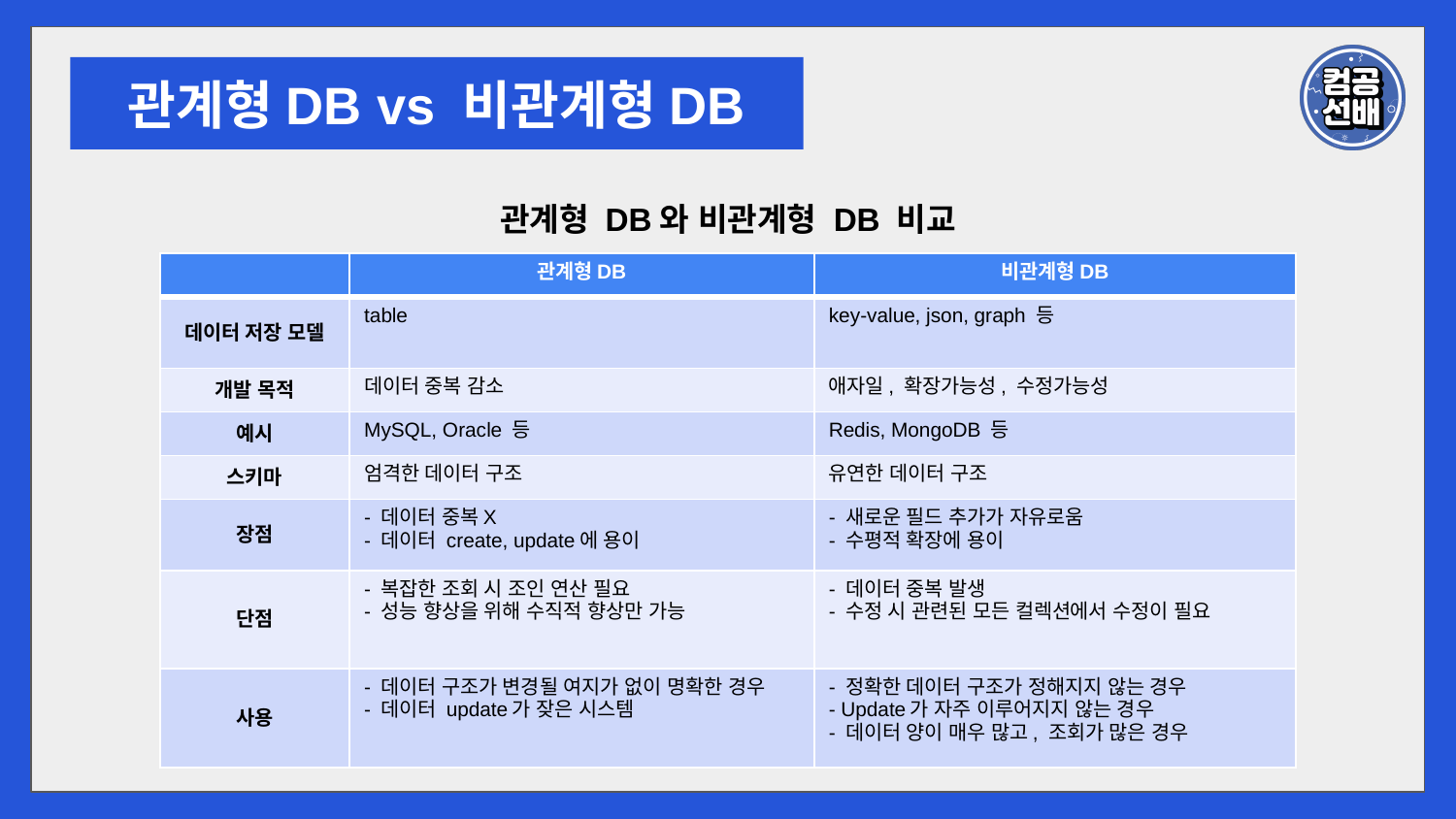

관계형DB vs 비관계형DB
관계형 DB와 비관계형 DB 비교
|  | 관계형DB | 비관계형DB |
| --- | --- | --- |
| 데이터 저장 모델 | table | key-value, json, graph 등 |
| 개발 목적 | 데이터 중복 감소 | 애자일, 확장가능성, 수정가능성 |
| 예시 | MySQL, Oracle 등 | Redis, MongoDB 등 |
| 스키마 | 엄격한 데이터 구조 | 유연한 데이터 구조 |
| 장점 | - 데이터 중복X - 데이터 create, update에 용이 | - 새로운 필드 추가가 자유로움 - 수평적 확장에 용이 |
| 단점 | - 복잡한 조회 시 조인 연산 필요 - 성능 향상을 위해 수직적 향상만 가능 | - 데이터 중복 발생 - 수정 시 관련된 모든 컬렉션에서 수정이 필요 |
| 사용 | - 데이터 구조가 변경될 여지가 없이 명확한 경우 - 데이터 update가 잦은 시스템 | - 정확한 데이터 구조가 정해지지 않는 경우 - Update가 자주 이루어지지 않는 경우 - 데이터 양이 매우 많고, 조회가 많은 경우 |